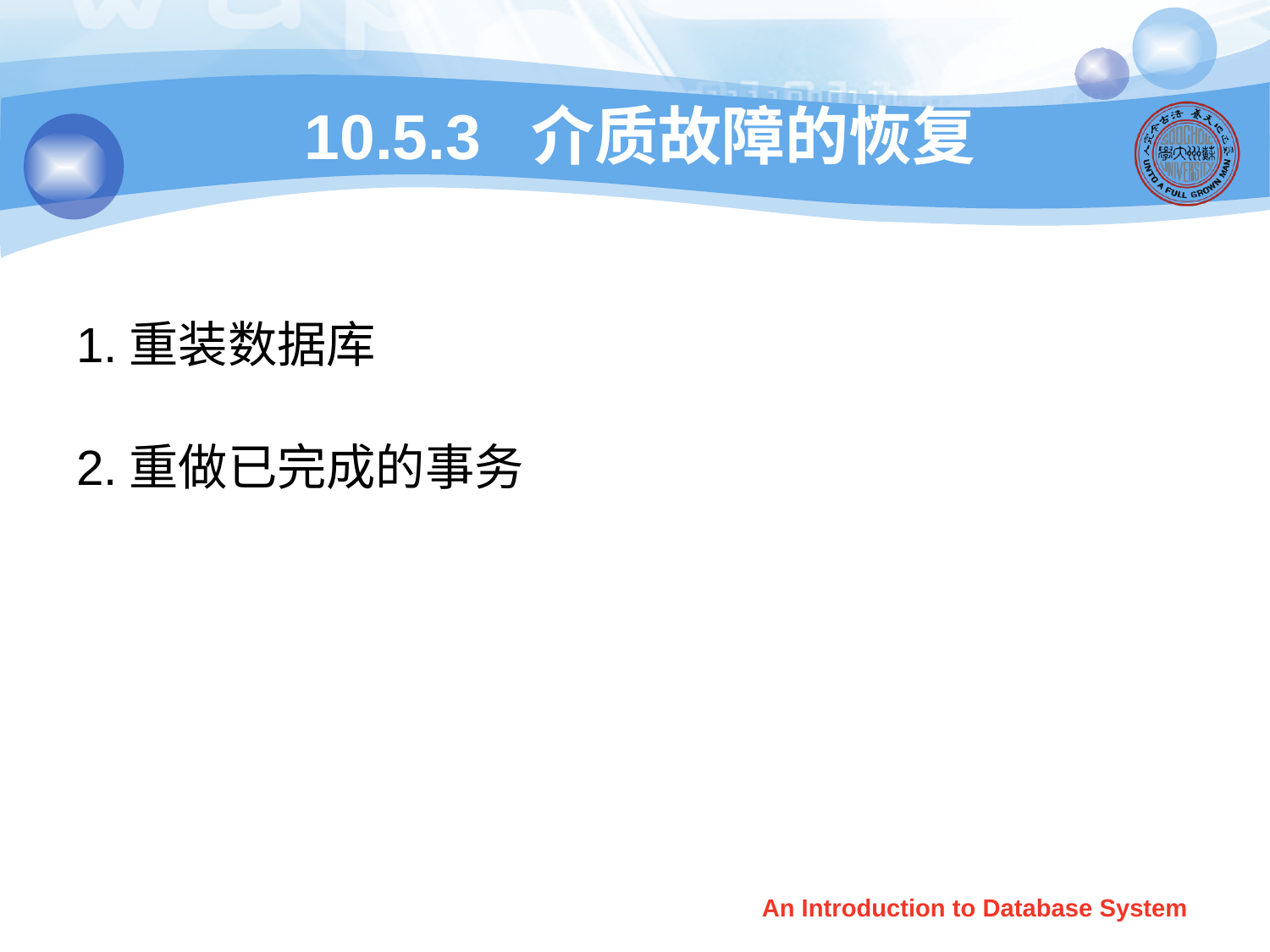

# 10.5.3  介质故障的恢复
1.重装数据库
2.重做已完成的事务

An Introduction to Database System